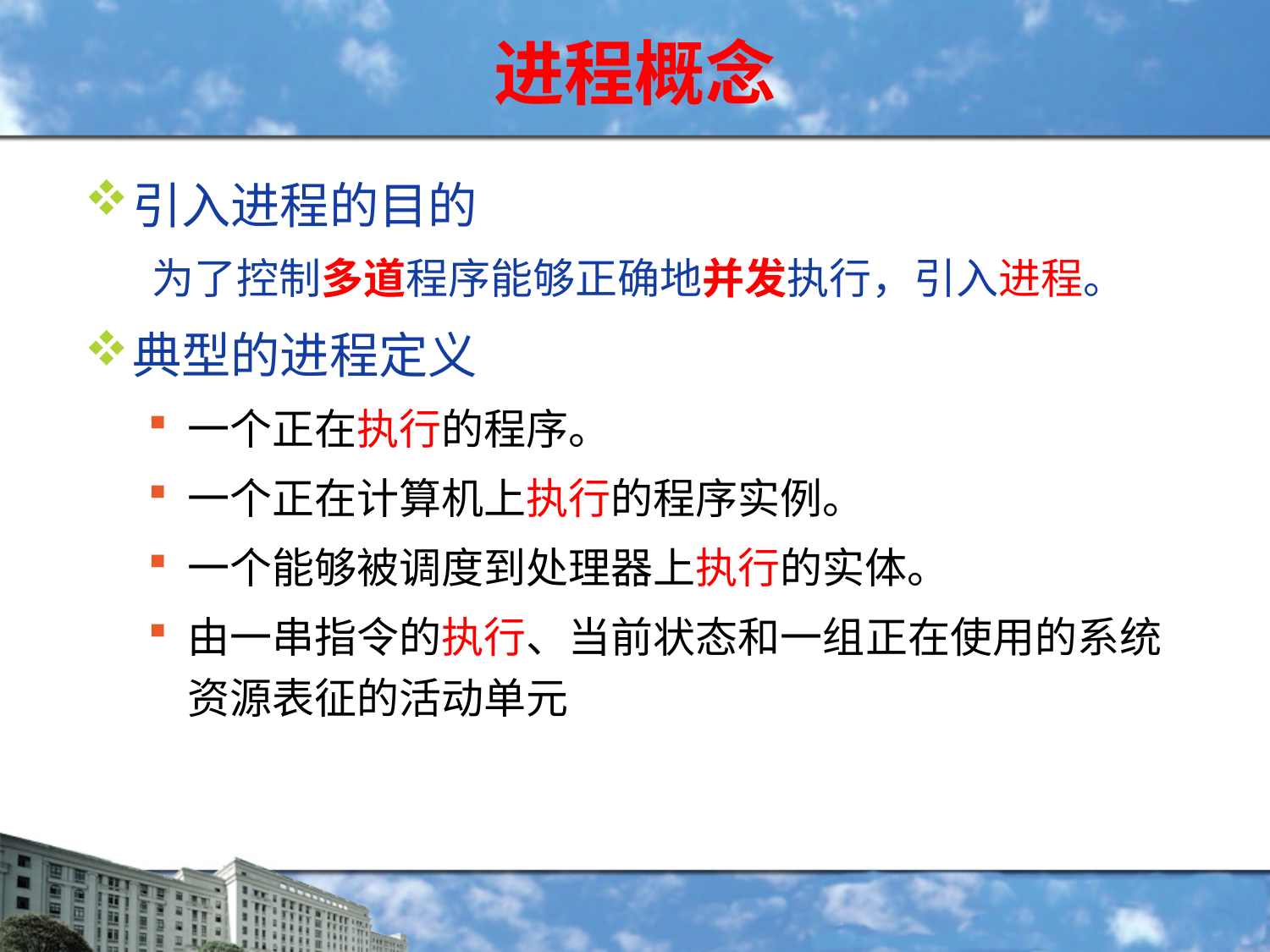

# 进程概念
引入进程的目的
      为了控制多道程序能够正确地并发执行，引入进程。
典型的进程定义
一个正在执行的程序。
一个正在计算机上执行的程序实例。
一个能够被调度到处理器上执行的实体。
由一串指令的执行、当前状态和一组正在使用的系统资源表征的活动单元